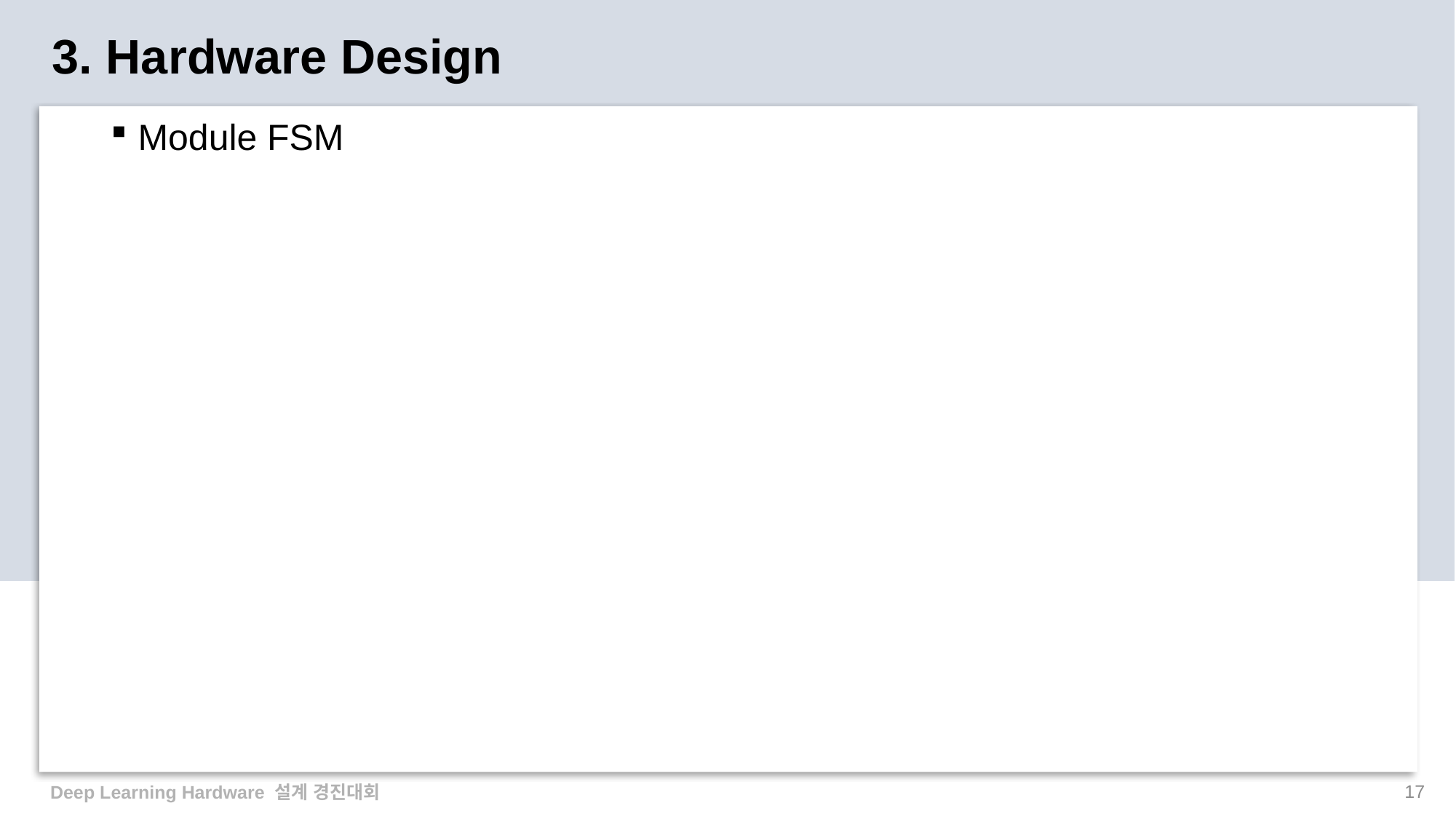

3. Hardware Design
Module FSM

17
Deep Learning Hardware 설계 경진대회